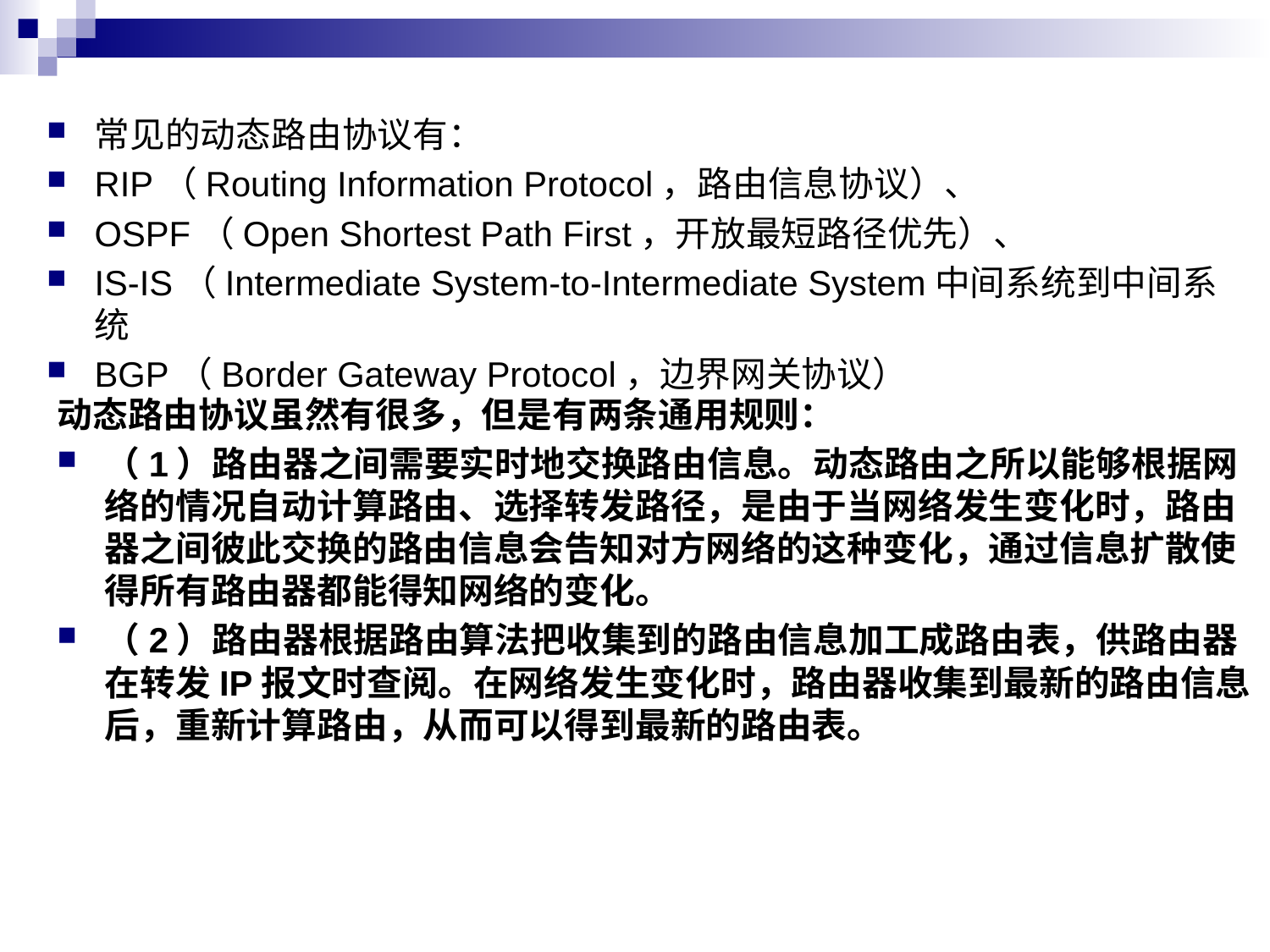

常见的动态路由协议有：
RIP（Routing Information Protocol，路由信息协议）、
OSPF（Open Shortest Path First，开放最短路径优先）、
IS-IS（Intermediate System-to-Intermediate System中间系统到中间系统
BGP（Border Gateway Protocol，边界网关协议）
动态路由协议虽然有很多，但是有两条通用规则：
（1）路由器之间需要实时地交换路由信息。动态路由之所以能够根据网络的情况自动计算路由、选择转发路径，是由于当网络发生变化时，路由器之间彼此交换的路由信息会告知对方网络的这种变化，通过信息扩散使得所有路由器都能得知网络的变化。
（2）路由器根据路由算法把收集到的路由信息加工成路由表，供路由器在转发IP报文时查阅。在网络发生变化时，路由器收集到最新的路由信息后，重新计算路由，从而可以得到最新的路由表。